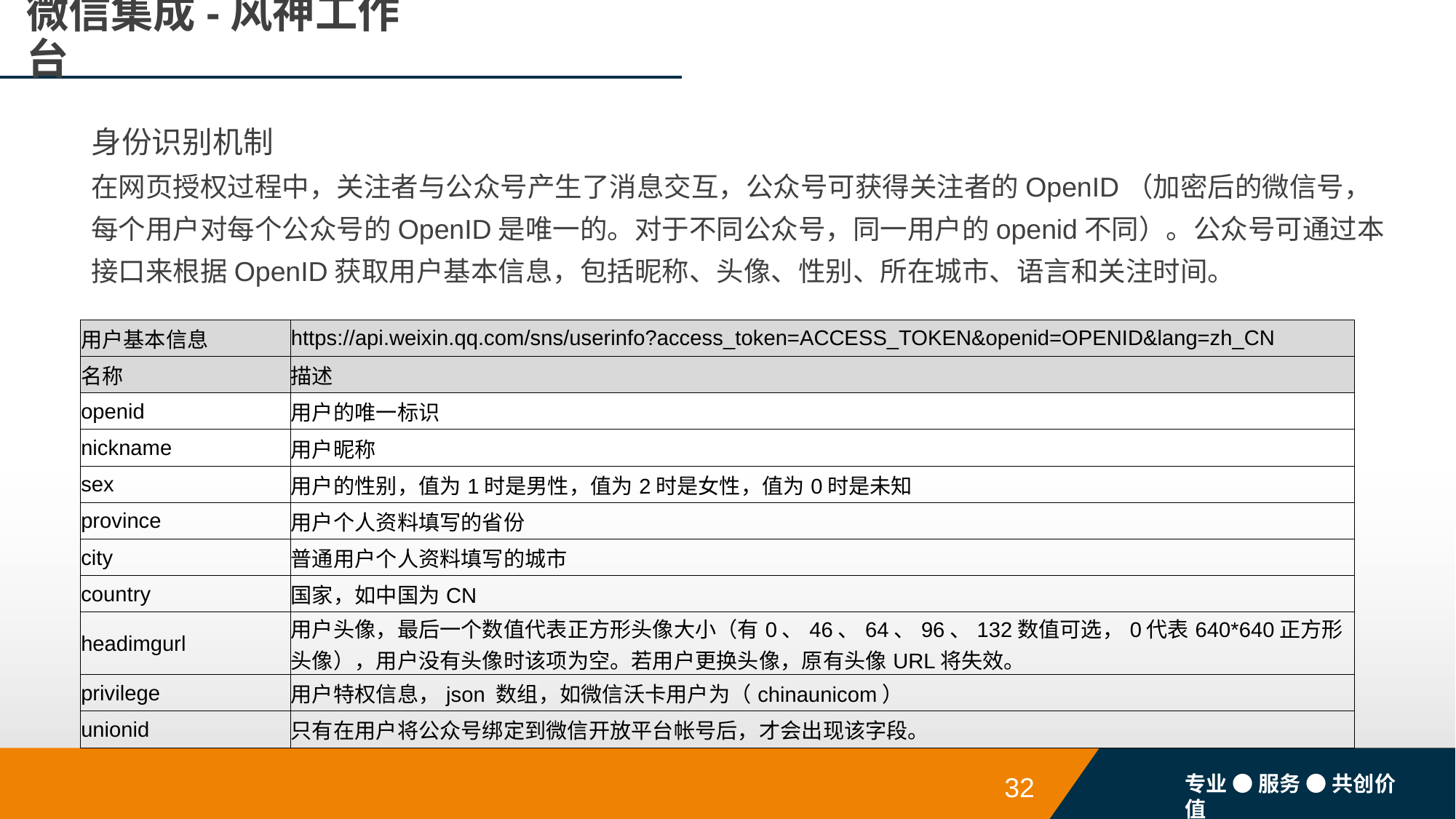

# 微信集成-风神工作台
身份识别机制
在网页授权过程中，关注者与公众号产生了消息交互，公众号可获得关注者的OpenID（加密后的微信号，每个用户对每个公众号的OpenID是唯一的。对于不同公众号，同一用户的openid不同）。公众号可通过本接口来根据OpenID获取用户基本信息，包括昵称、头像、性别、所在城市、语言和关注时间。
| 用户基本信息 | https://api.weixin.qq.com/sns/userinfo?access\_token=ACCESS\_TOKEN&openid=OPENID&lang=zh\_CN |
| --- | --- |
| 名称 | 描述 |
| openid | 用户的唯一标识 |
| nickname | 用户昵称 |
| sex | 用户的性别，值为1时是男性，值为2时是女性，值为0时是未知 |
| province | 用户个人资料填写的省份 |
| city | 普通用户个人资料填写的城市 |
| country | 国家，如中国为CN |
| headimgurl | 用户头像，最后一个数值代表正方形头像大小（有0、46、64、96、132数值可选，0代表640\*640正方形头像），用户没有头像时该项为空。若用户更换头像，原有头像URL将失效。 |
| privilege | 用户特权信息，json 数组，如微信沃卡用户为（chinaunicom） |
| unionid | 只有在用户将公众号绑定到微信开放平台帐号后，才会出现该字段。 |